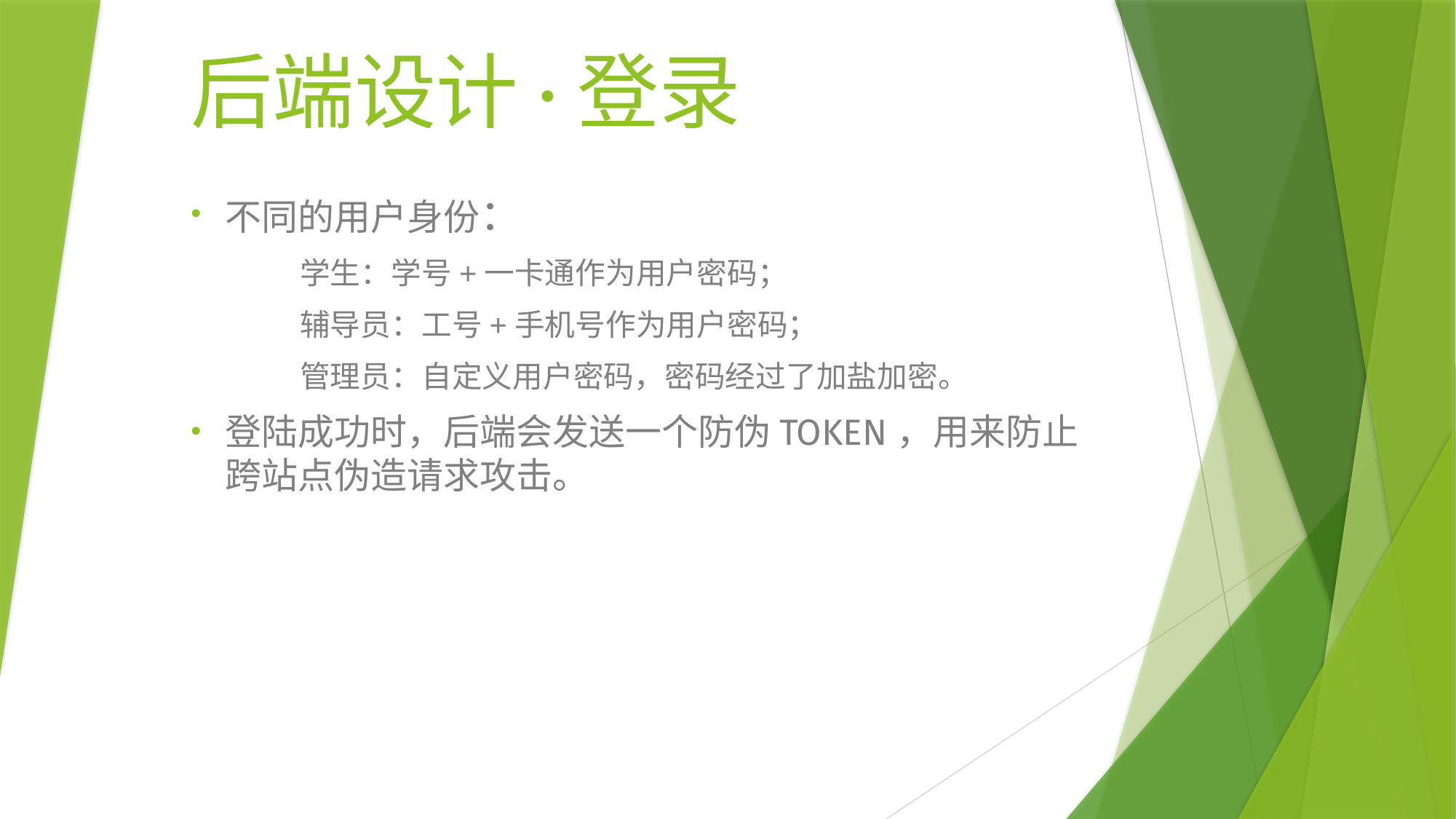

# 后端设计·登录
不同的用户身份：
	学生：学号+一卡通作为用户密码；
	辅导员：工号+手机号作为用户密码；
	管理员：自定义用户密码，密码经过了加盐加密。
登陆成功时，后端会发送一个防伪TOKEN，用来防止跨站点伪造请求攻击。